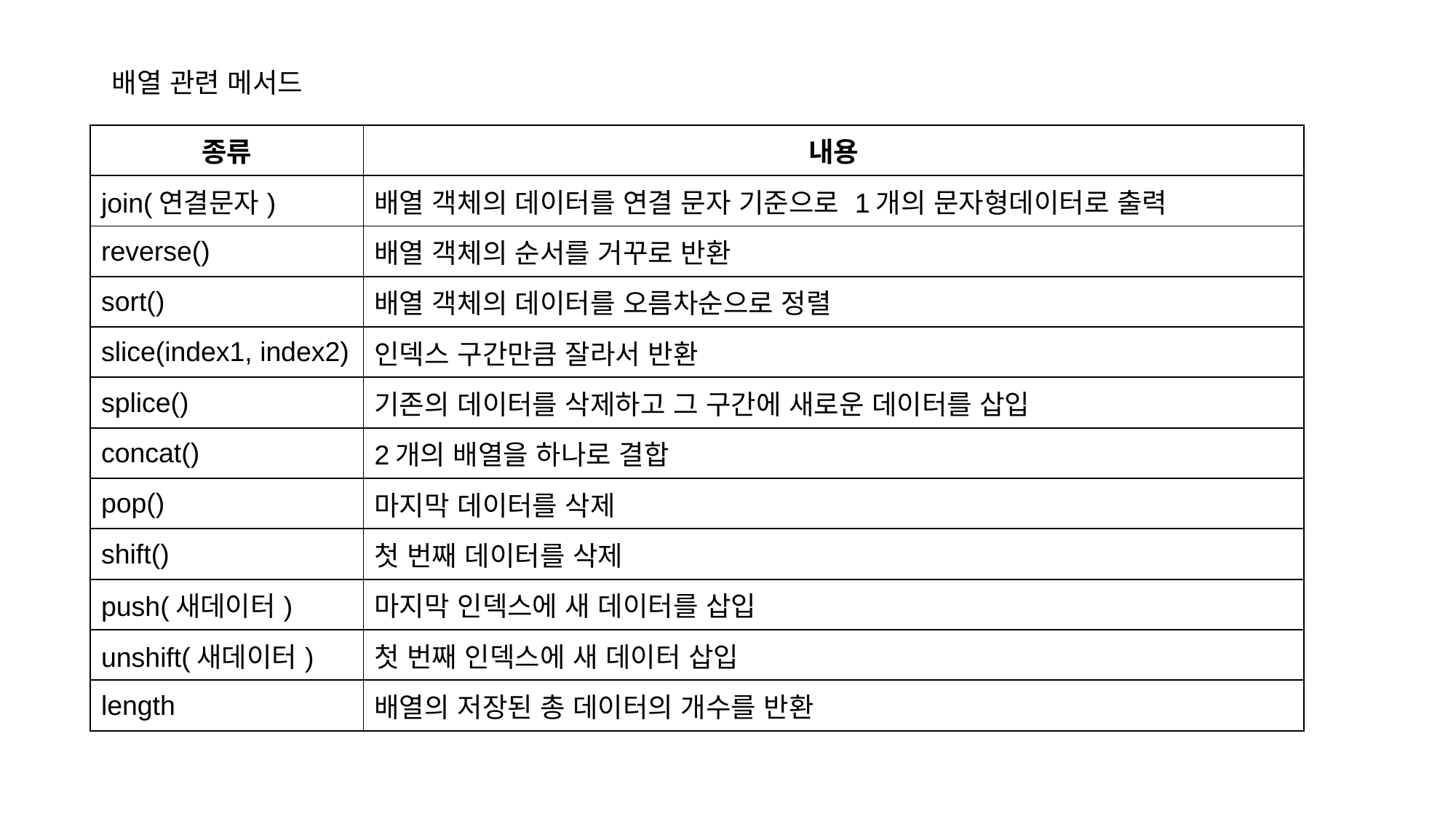

배열 관련 메서드
| 종류 | 내용 |
| --- | --- |
| join(연결문자) | 배열 객체의 데이터를 연결 문자 기준으로 1개의 문자형데이터로 출력 |
| reverse() | 배열 객체의 순서를 거꾸로 반환 |
| sort() | 배열 객체의 데이터를 오름차순으로 정렬 |
| slice(index1, index2) | 인덱스 구간만큼 잘라서 반환 |
| splice() | 기존의 데이터를 삭제하고 그 구간에 새로운 데이터를 삽입 |
| concat() | 2개의 배열을 하나로 결합 |
| pop() | 마지막 데이터를 삭제 |
| shift() | 첫 번째 데이터를 삭제 |
| push(새데이터) | 마지막 인덱스에 새 데이터를 삽입 |
| unshift(새데이터) | 첫 번째 인덱스에 새 데이터 삽입 |
| length | 배열의 저장된 총 데이터의 개수를 반환 |